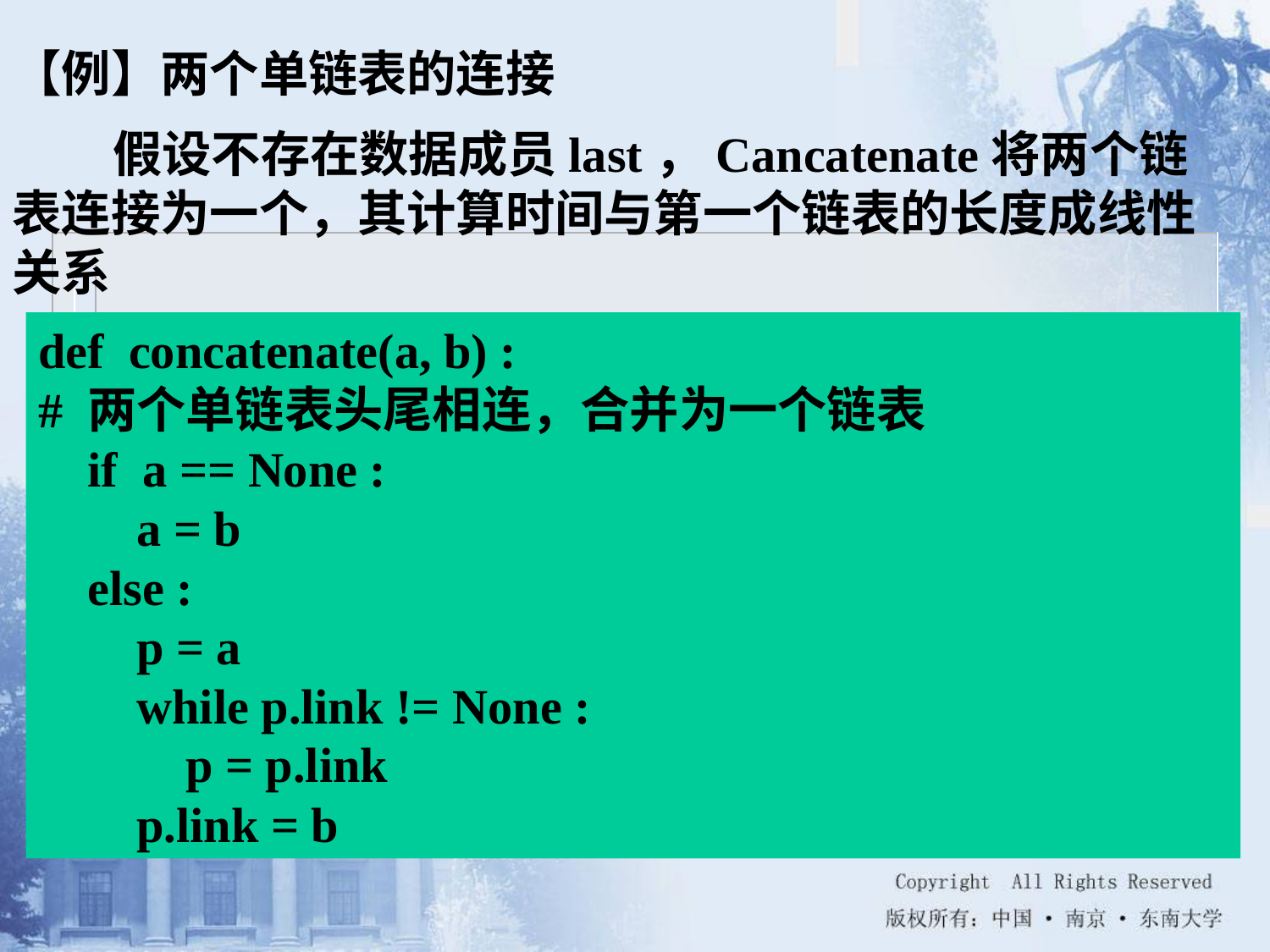

【例】两个单链表的连接
假设不存在数据成员last，Cancatenate将两个链表连接为一个，其计算时间与第一个链表的长度成线性关系
def  concatenate(a, b) :
# 两个单链表头尾相连，合并为一个链表
    if  a == None :
        a = b
    else :
        p = a
        while p.link != None :
            p = p.link
        p.link = b